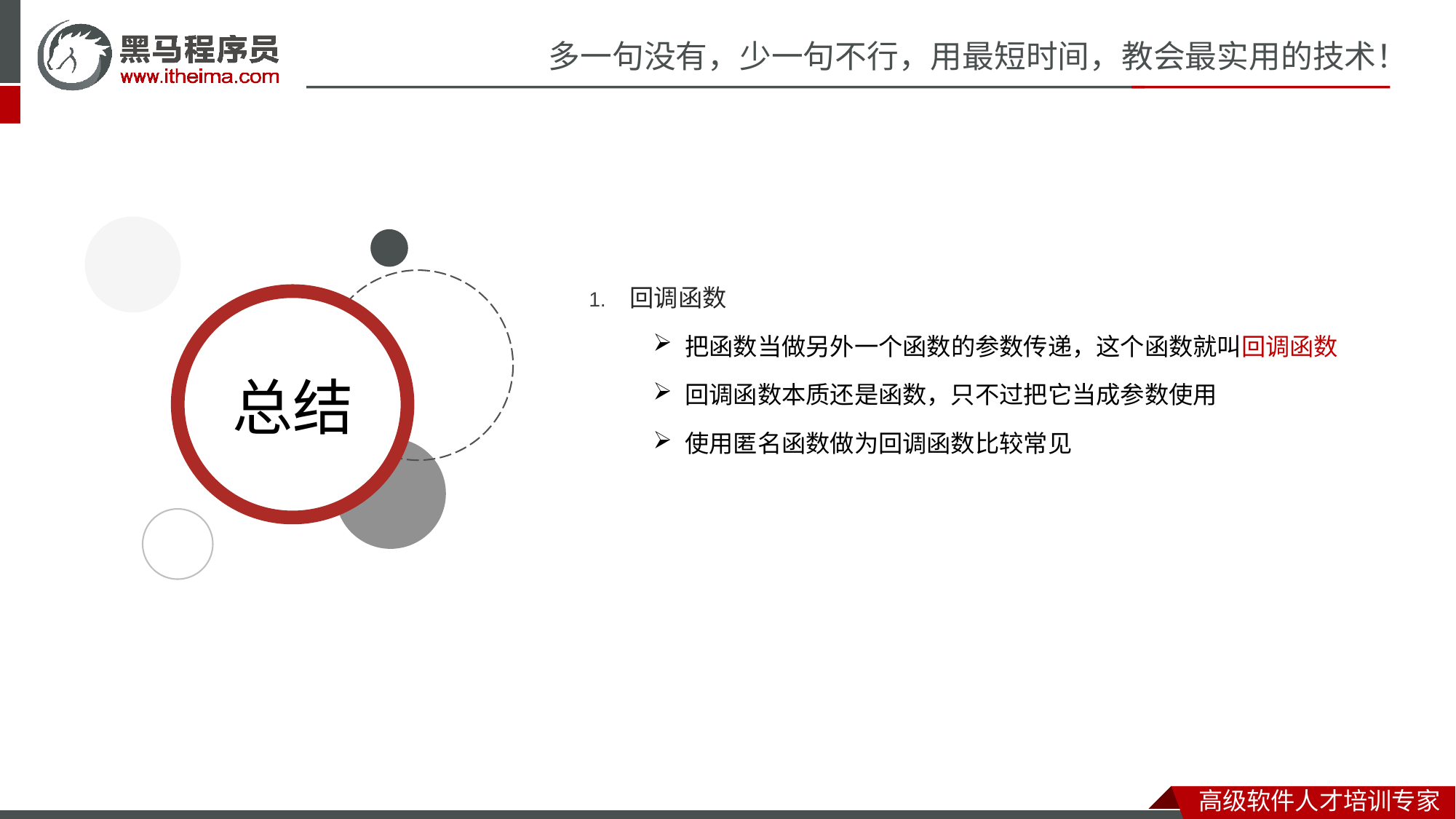

回调函数
把函数当做另外一个函数的参数传递，这个函数就叫回调函数
回调函数本质还是函数，只不过把它当成参数使用
使用匿名函数做为回调函数比较常见